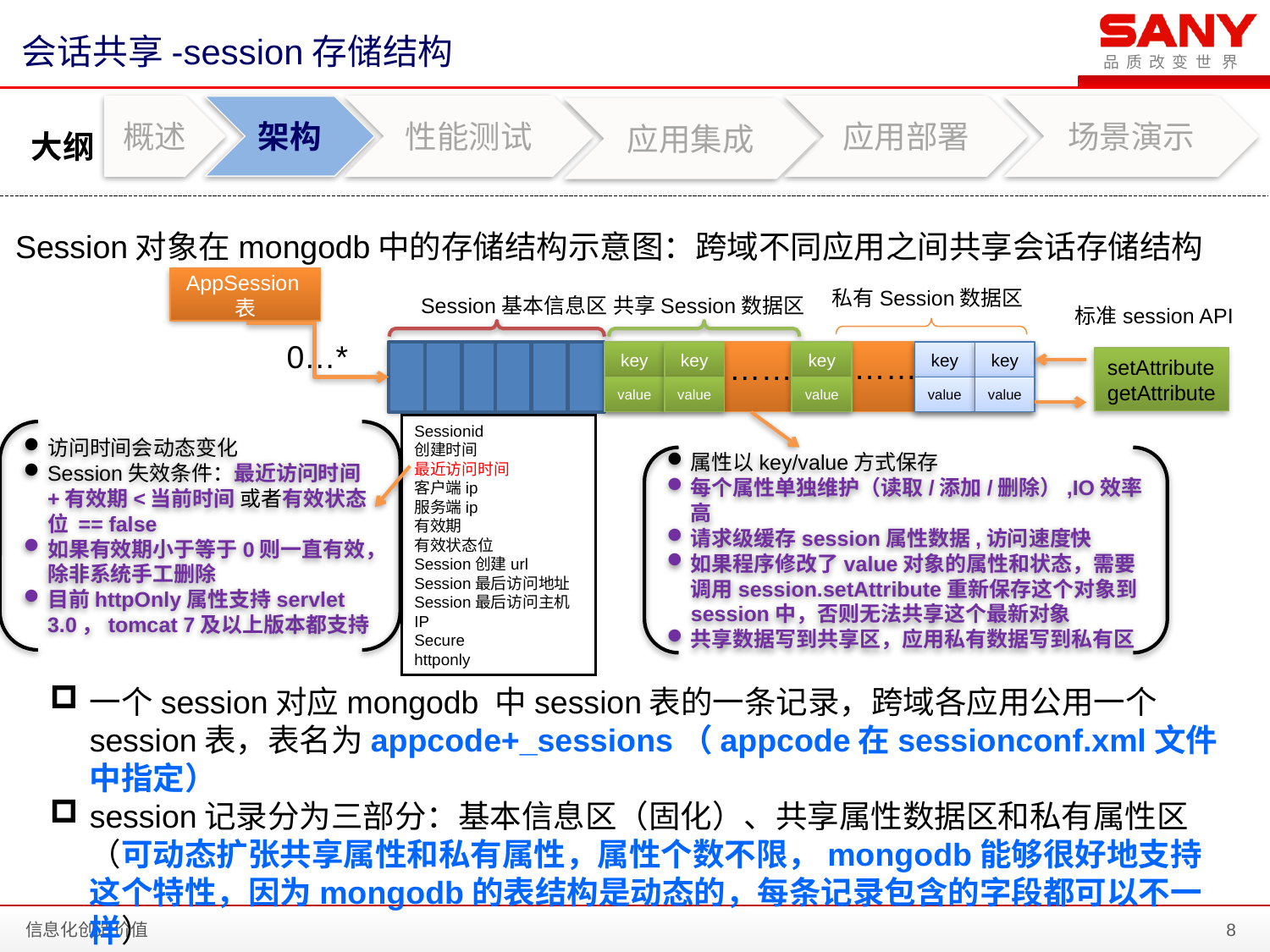

# 会话共享-session存储结构
大纲
应用部署
场景演示
概述
架构
性能测试
应用集成
Session对象在mongodb中的存储结构示意图：跨域不同应用之间共享会话存储结构

AppSession表
私有Session数据区
共享Session数据区
Session基本信息区
标准session API
0…*
……

key
key
key
key
key
……
setAttribute
getAttribute
value
value
value
value
value
Sessionid
创建时间
最近访问时间
客户端ip
服务端ip
有效期
有效状态位
Session创建url
Session最后访问地址
Session最后访问主机IP
Secure
httponly
访问时间会动态变化
Session失效条件：最近访问时间+有效期<当前时间 或者有效状态位 == false
如果有效期小于等于0则一直有效，除非系统手工删除
目前httpOnly属性支持servlet 3.0，tomcat 7及以上版本都支持
属性以key/value方式保存
每个属性单独维护（读取/添加/删除）,IO效率高
请求级缓存session属性数据,访问速度快
如果程序修改了value对象的属性和状态，需要调用session.setAttribute重新保存这个对象到session中，否则无法共享这个最新对象
共享数据写到共享区，应用私有数据写到私有区
一个session对应mongodb 中session表的一条记录，跨域各应用公用一个session表，表名为appcode+_sessions（appcode在sessionconf.xml文件中指定）
session记录分为三部分：基本信息区（固化）、共享属性数据区和私有属性区（可动态扩张共享属性和私有属性，属性个数不限，mongodb能够很好地支持这个特性，因为mongodb的表结构是动态的，每条记录包含的字段都可以不一样）
8
信息化创造价值